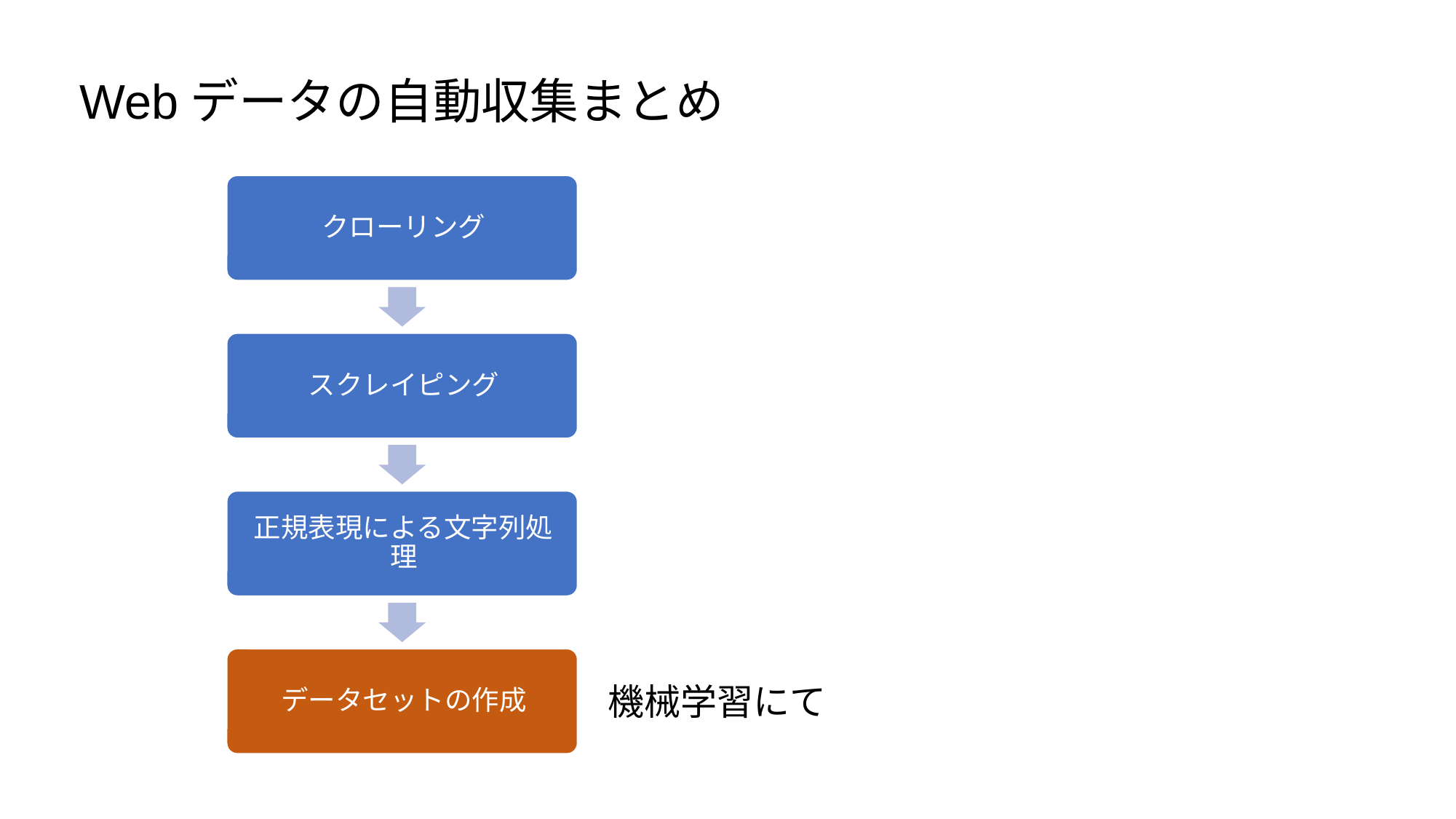

Webデータの自動収集まとめ
クローリング

スクレイピング

正規表現による文字列処理

データセットの作成
機械学習にて